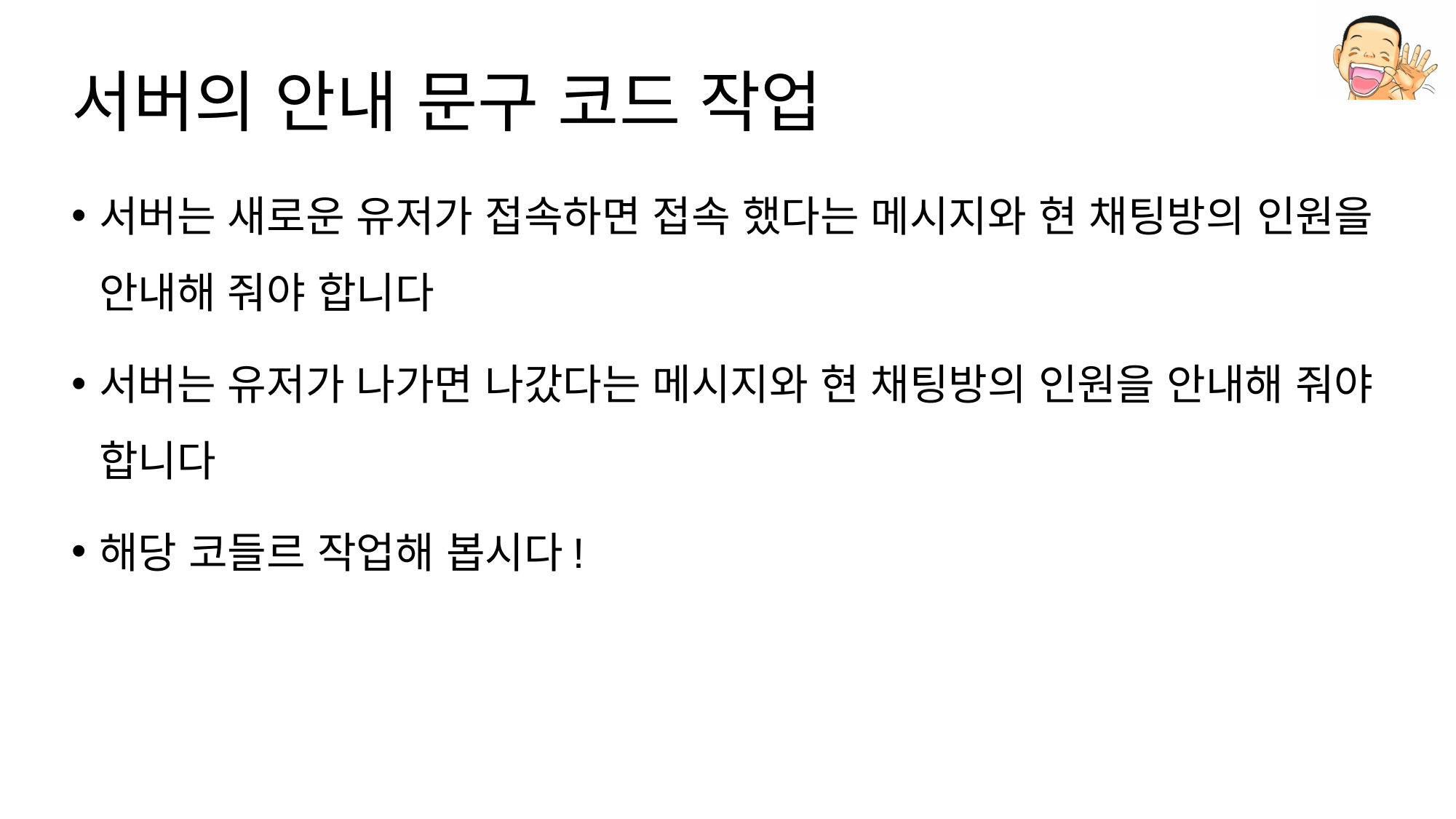

# 서버의 안내 문구 코드 작업
서버는 새로운 유저가 접속하면 접속 했다는 메시지와 현 채팅방의 인원을 안내해 줘야 합니다
서버는 유저가 나가면 나갔다는 메시지와 현 채팅방의 인원을 안내해 줘야 합니다
해당 코들르 작업해 봅시다!